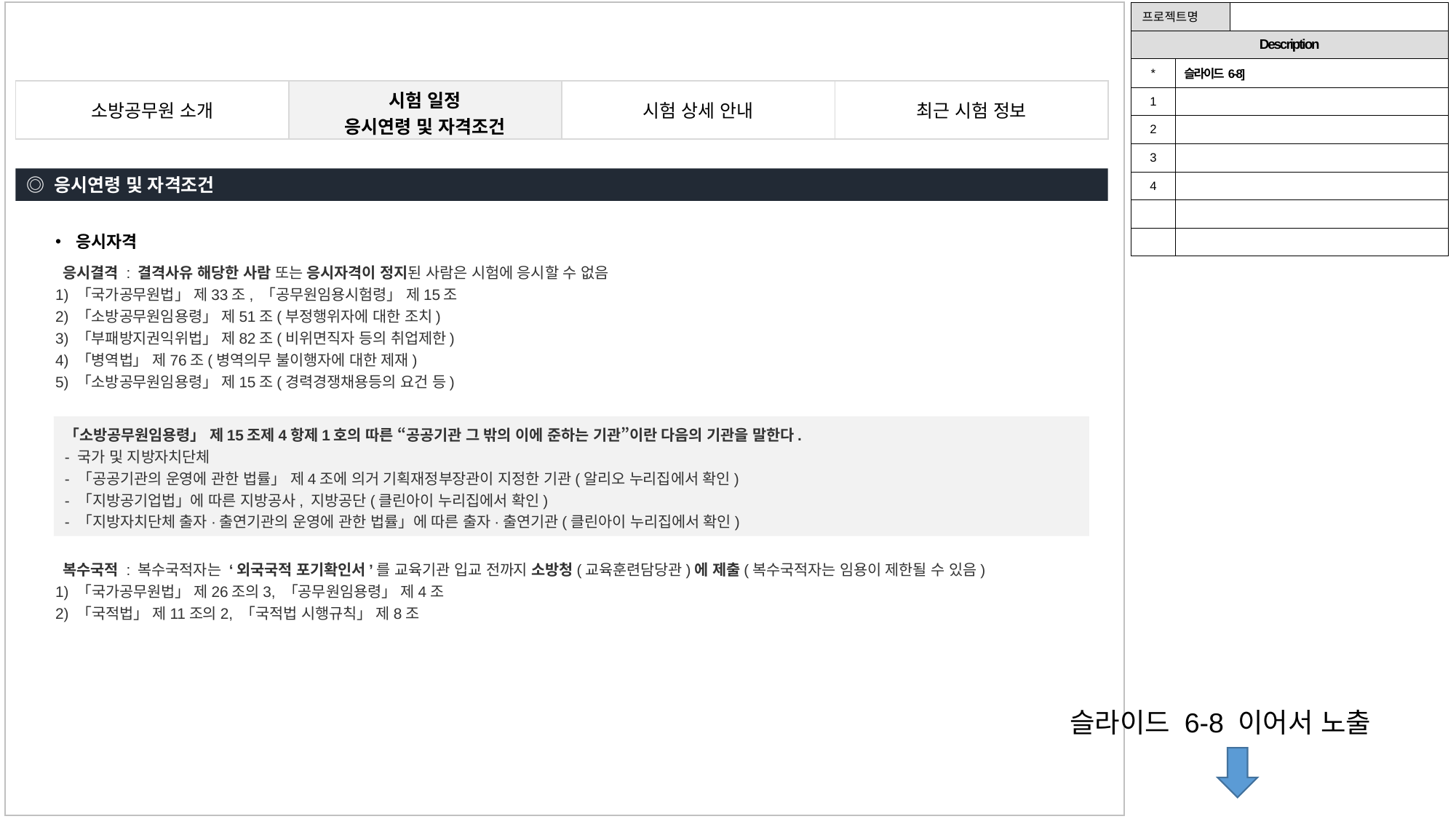

| 프로젝트명 |  |  |
| --- | --- | --- |
| Description |  |  |
| \* | 슬라이드6-8] |  |
| 1 |  |  |
| 2 |  |  |
| 3 |  |  |
| 4 |  |  |
|  |  |  |
|  |  |  |
| 소방공무원 소개 | 시험 일정 응시연령 및 자격조건 | 시험 상세 안내 | 최근 시험 정보 |
| --- | --- | --- | --- |
◎ 응시연령 및 자격조건
응시자격

 응시결격 : 결격사유 해당한 사람 또는 응시자격이 정지된 사람은 시험에 응시할 수 없음
1) 「국가공무원법」 제33조, 「공무원임용시험령」 제15조
2) 「소방공무원임용령」 제51조(부정행위자에 대한 조치)
3) 「부패방지권익위법」 제82조(비위면직자 등의 취업제한)
4) 「병역법」 제76조(병역의무 불이행자에 대한 제재)
5) 「소방공무원임용령」 제15조(경력경쟁채용등의 요건 등)
「소방공무원임용령」 제15조제4항제1호의 따른 “공공기관 그 밖의 이에 준하는 기관”이란 다음의 기관을 말한다.
- 국가 및 지방자치단체
- 「공공기관의 운영에 관한 법률」 제4조에 의거 기획재정부장관이 지정한 기관(알리오 누리집에서 확인)
- 「지방공기업법」에 따른 지방공사, 지방공단(클린아이 누리집에서 확인)
- 「지방자치단체 출자·출연기관의 운영에 관한 법률」에 따른 출자·출연기관(클린아이 누리집에서 확인)

 복수국적 : 복수국적자는 ʻ외국국적 포기확인서ʼ를 교육기관 입교 전까지 소방청(교육훈련담당관)에 제출(복수국적자는 임용이 제한될 수 있음)
1) 「국가공무원법」 제26조의3, 「공무원임용령」 제4조
2) 「국적법」 제11조의2, 「국적법 시행규칙」 제8조
슬라이드 6-8 이어서 노출